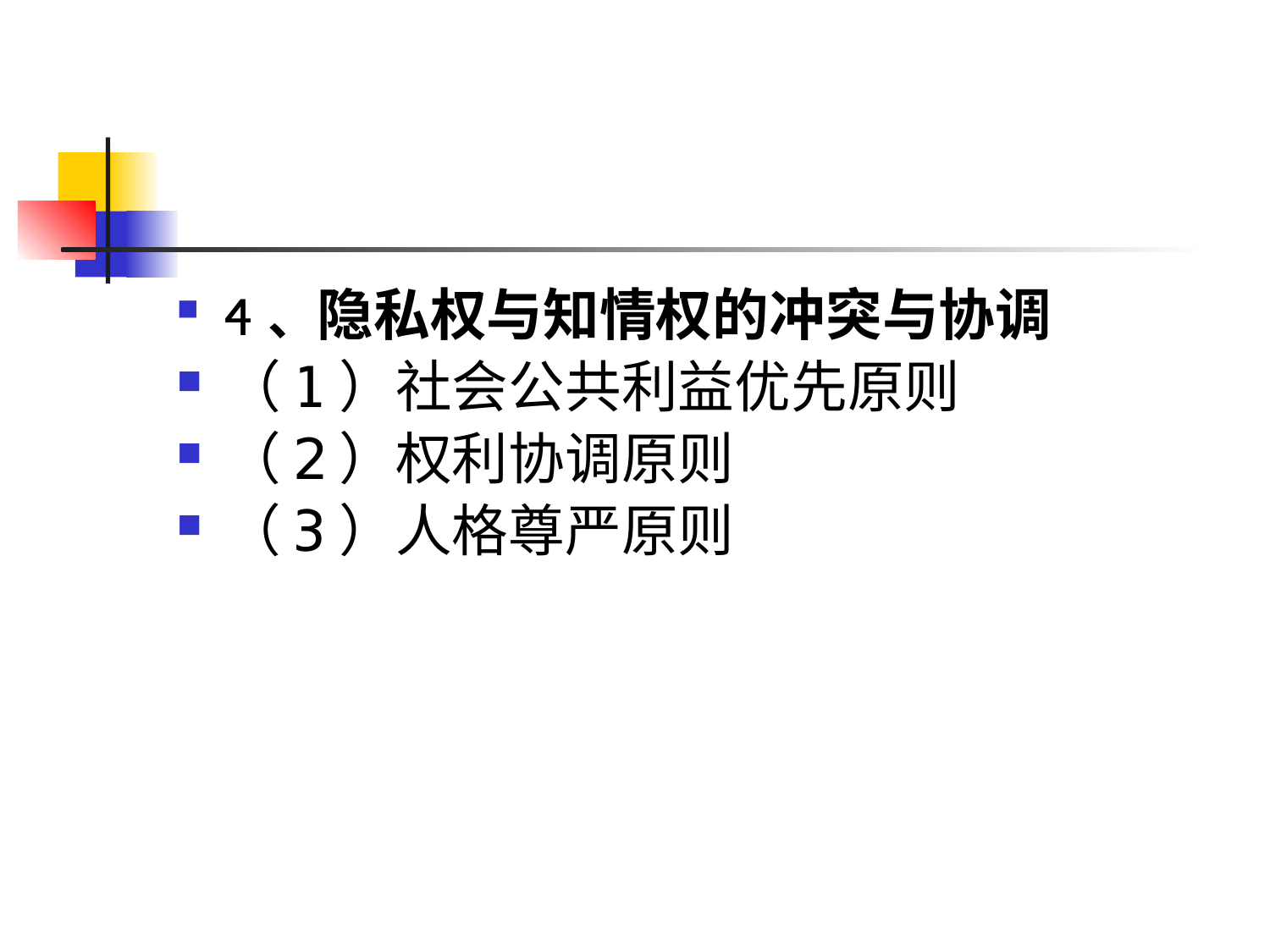

#
4、隐私权与知情权的冲突与协调
（1）社会公共利益优先原则
（2）权利协调原则
（3）人格尊严原则